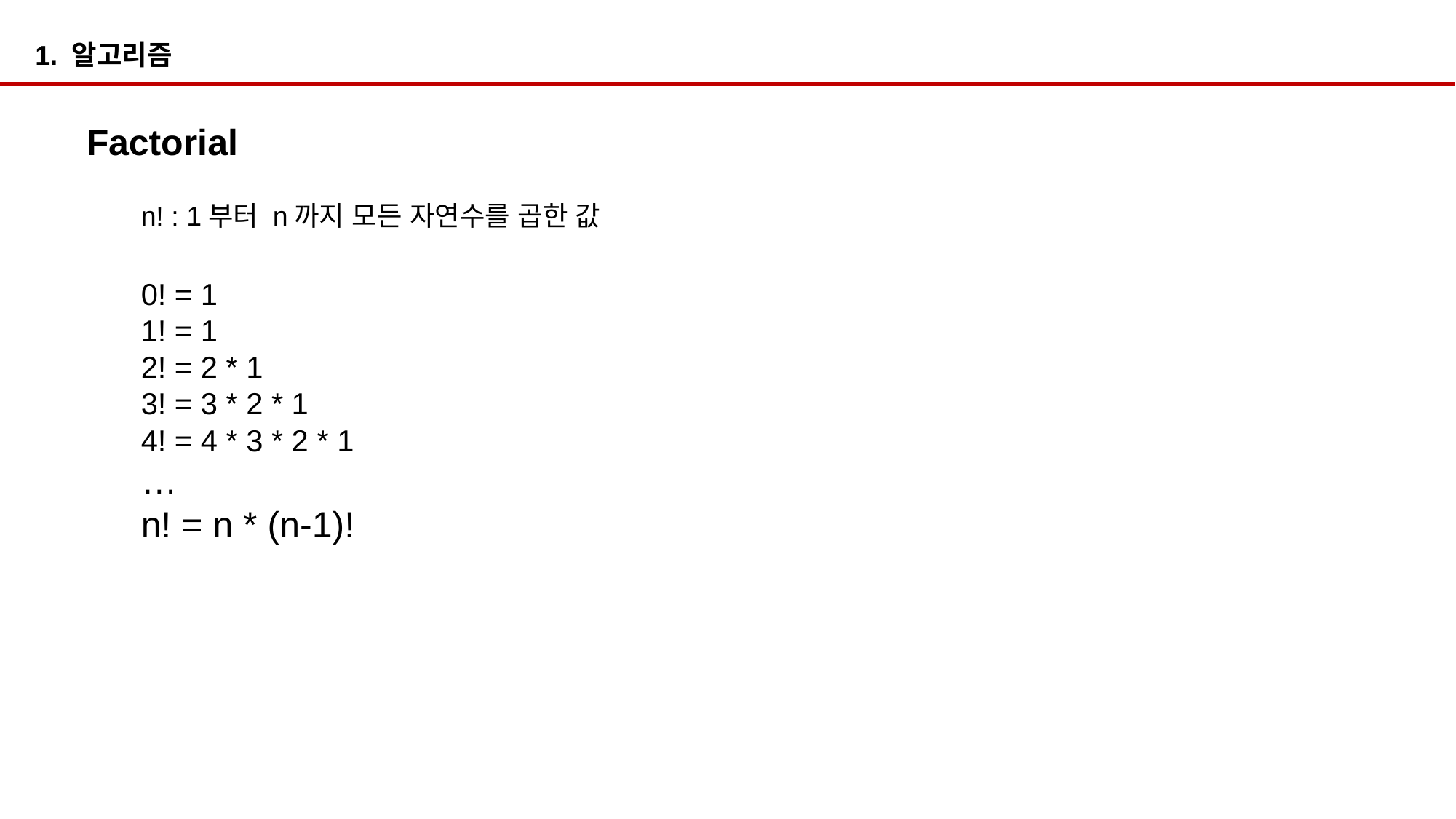

1. 알고리즘
Factorial

n! : 1부터 n까지 모든 자연수를 곱한 값

0! = 1
1! = 1
2! = 2 * 1
3! = 3 * 2 * 1
4! = 4 * 3 * 2 * 1
…
n! = n * (n-1)!